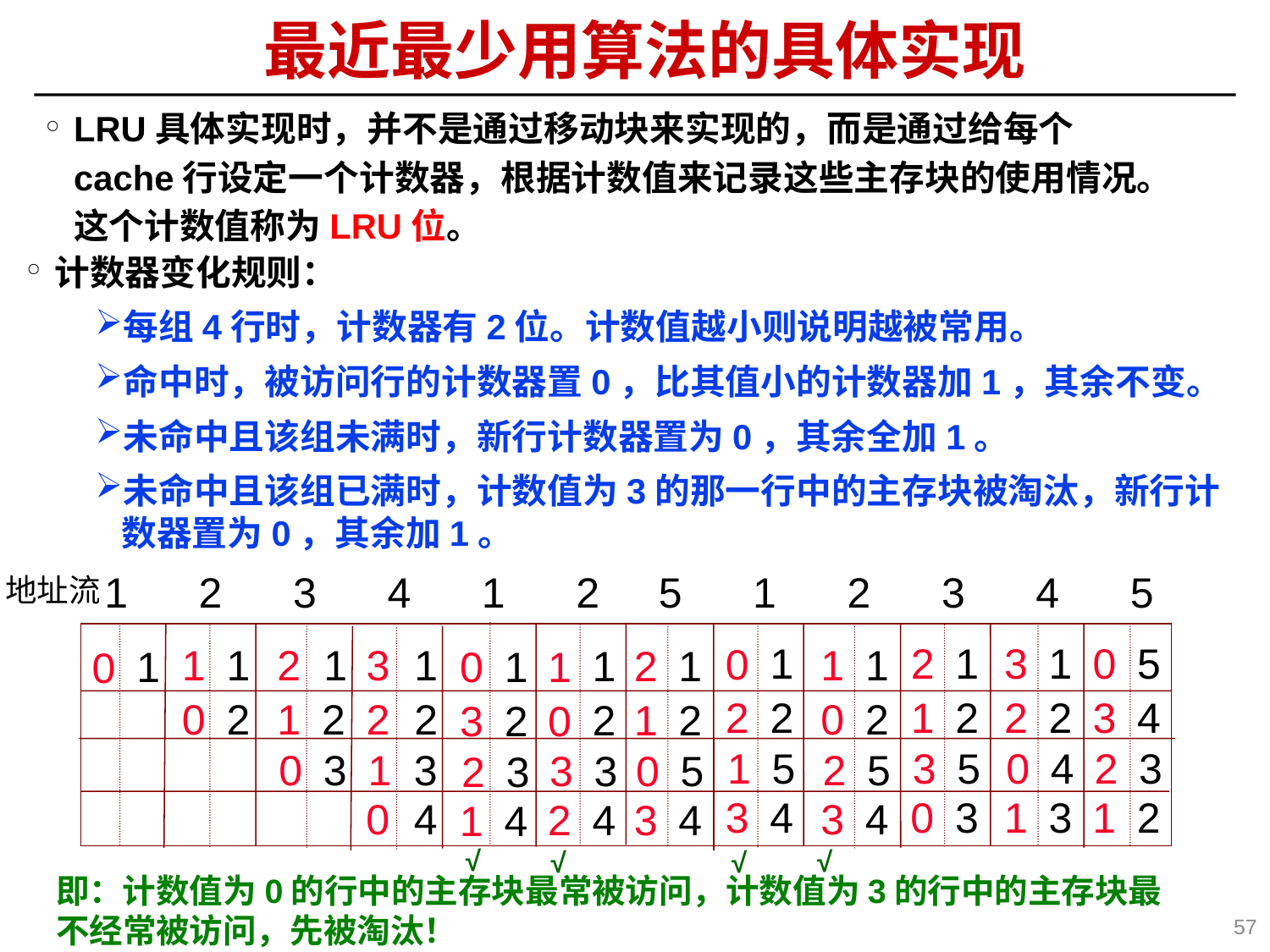

最近最少用算法的具体实现
LRU具体实现时，并不是通过移动块来实现的，而是通过给每个cache行设定一个计数器，根据计数值来记录这些主存块的使用情况。这个计数值称为LRU位。
计数器变化规则：
每组4行时，计数器有2位。计数值越小则说明越被常用。
命中时，被访问行的计数器置0，比其值小的计数器加1，其余不变。
未命中且该组未满时，新行计数器置为0，其余全加1。
未命中且该组已满时，计数值为3的那一行中的主存块被淘汰，新行计数器置为0，其余加1。

  1      2      3      4      1      2     5      1      2      3      4      5
地址流

1
1
5
1
2
3
0
0
1
1
1
1
1
2
3
1
1
2
1
1
1
1
0
0

2
2
4
2
1
2
3
2
2
2
2
2
0
1
2
0
2
1
2
0
2
3

5
4
3
5
3
0
2
1
3
3
5
0
1
2
5
0
3
3
3
2
3
3
2
4
0
1
1
3

4
4
0
3
4
3
4
2
4
1
√
√
√
√
即：计数值为0的行中的主存块最常被访问，计数值为3的行中的主存块最不经常被访问，先被淘汰！
57